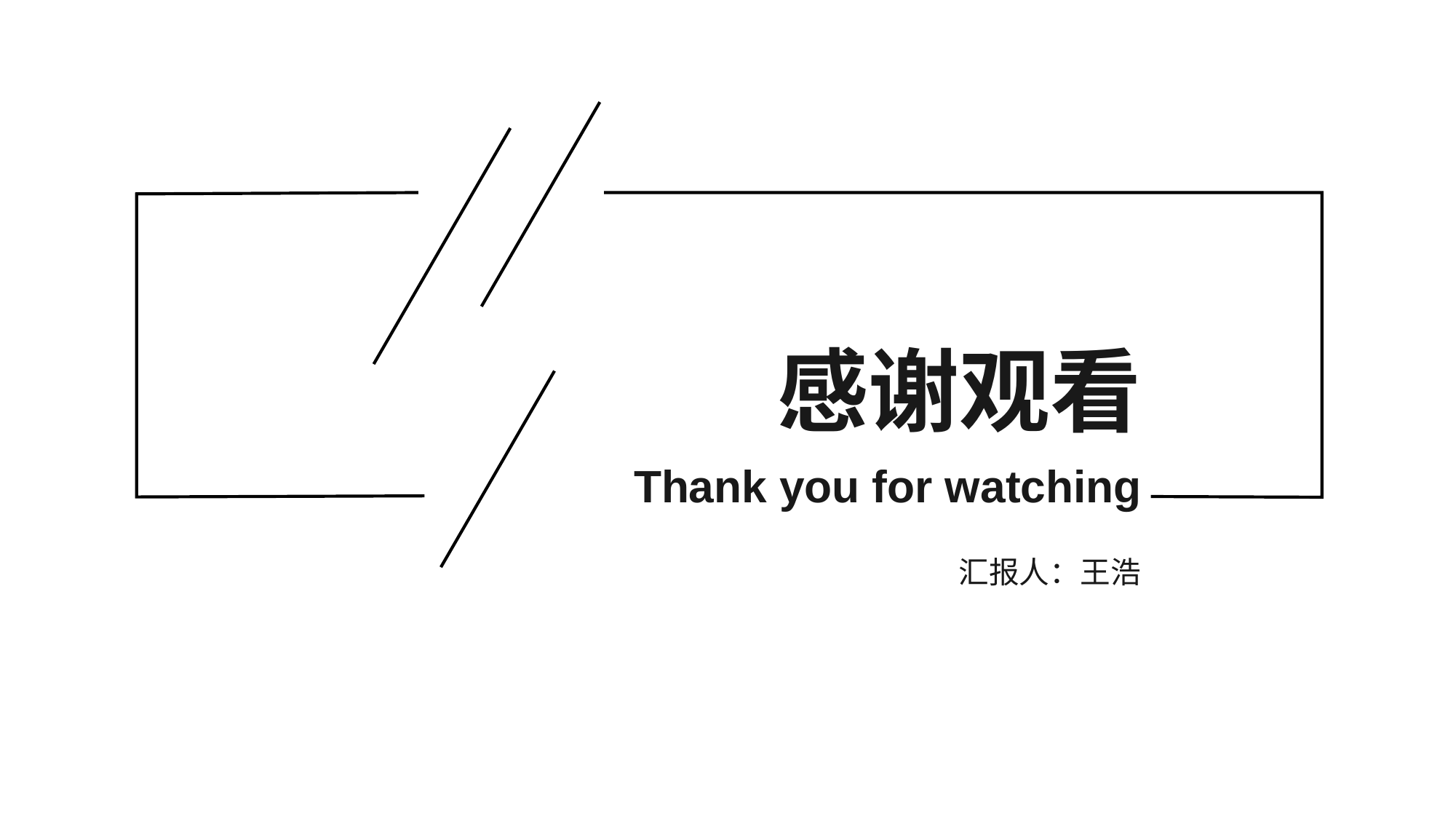

# 感谢观看
Thank you for watching
汇报人：王浩